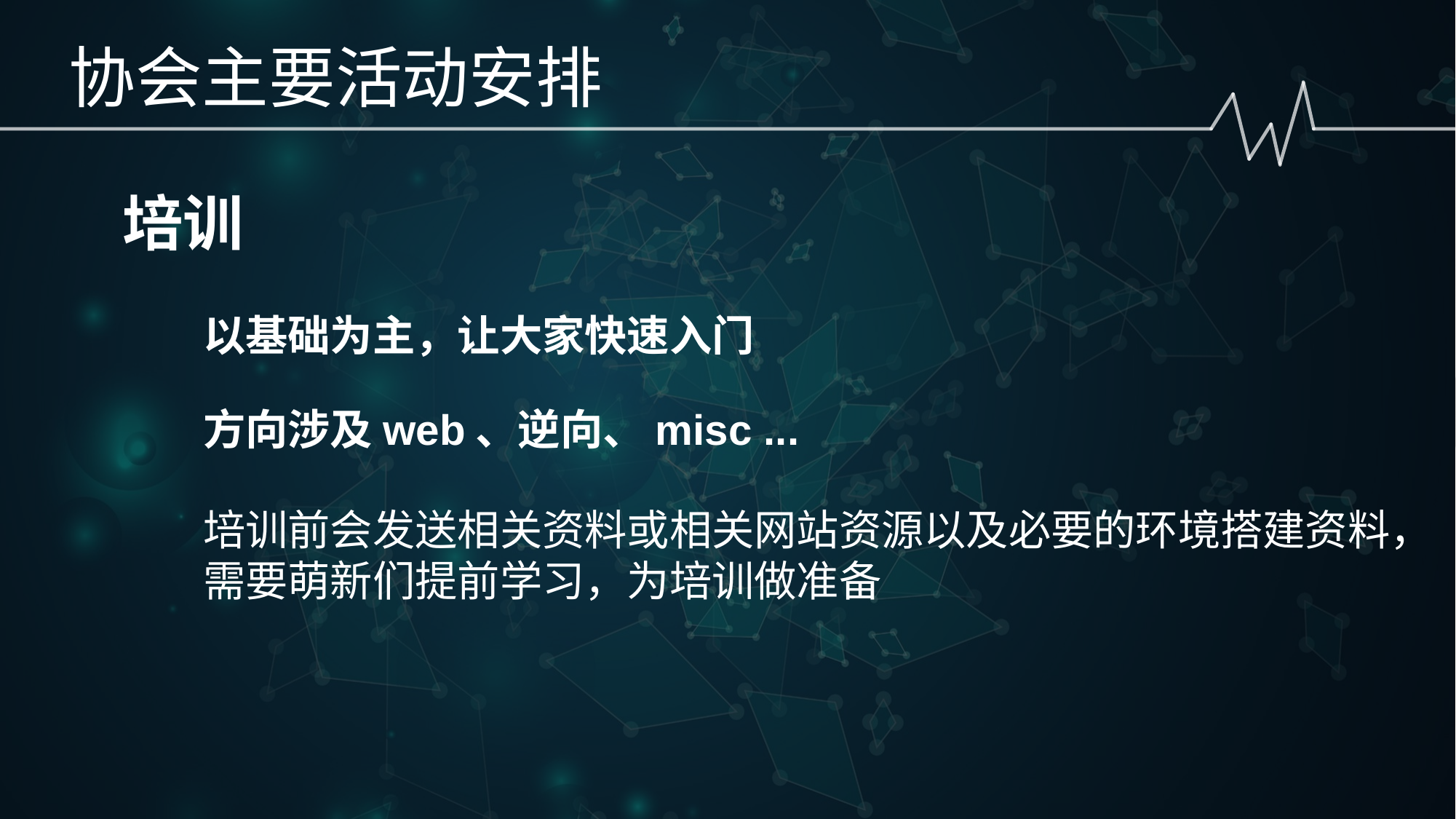

协会主要活动安排
培训
以基础为主，让大家快速入门
方向涉及web、逆向、misc ...
培训前会发送相关资料或相关网站资源以及必要的环境搭建资料，需要萌新们提前学习，为培训做准备